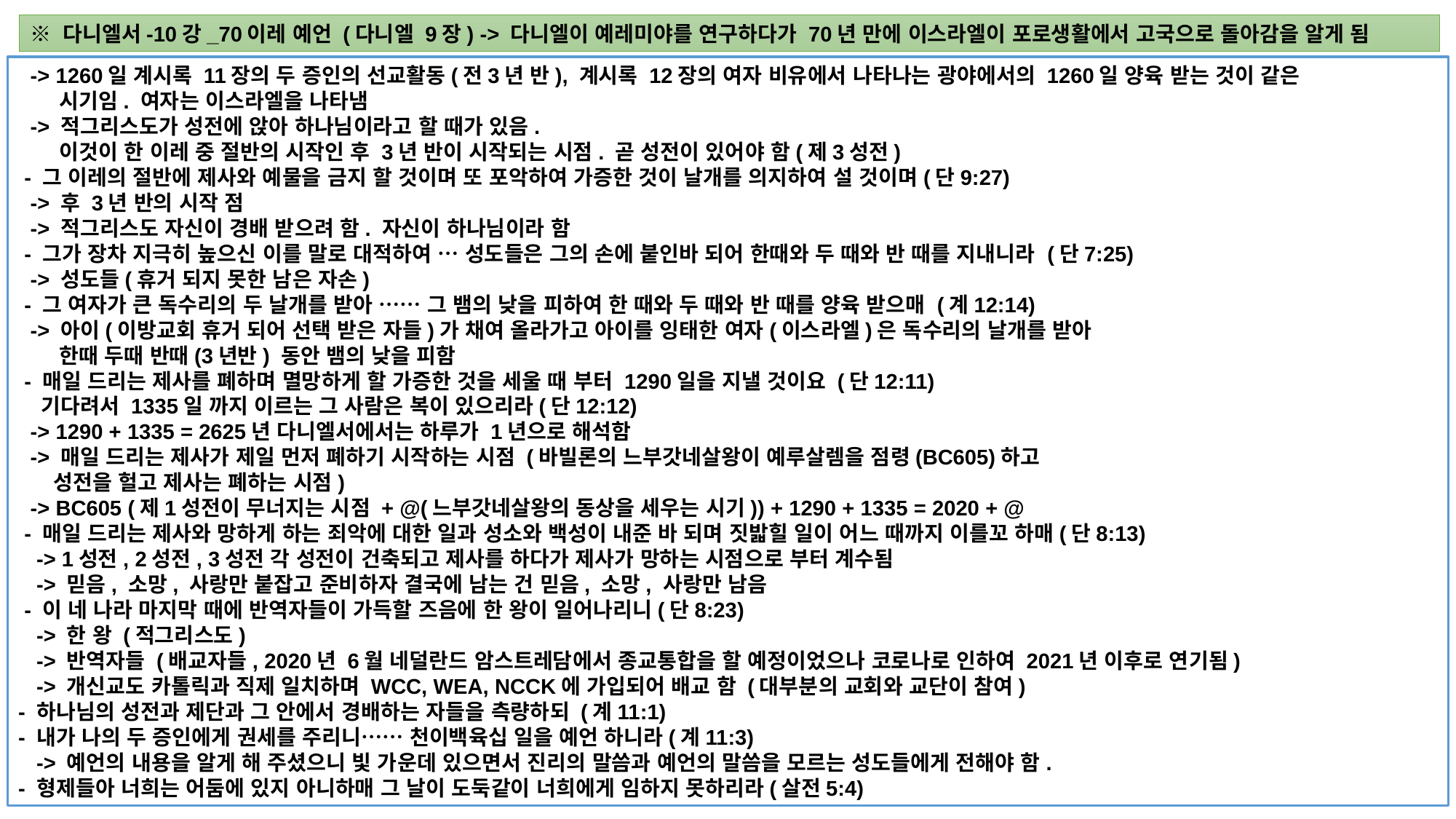

※ 다니엘서-10강_70이레 예언 (다니엘 9장) -> 다니엘이 예레미야를 연구하다가 70년 만에 이스라엘이 포로생활에서 고국으로 돌아감을 알게 됨
  -> 1260일 계시록 11장의 두 증인의 선교활동(전3년 반), 계시록 12장의 여자 비유에서 나타나는 광야에서의 1260일 양육 받는 것이 같은
      시기임. 여자는 이스라엘을 나타냄
  -> 적그리스도가 성전에 앉아 하나님이라고 할 때가 있음.
      이것이 한 이레 중 절반의 시작인 후 3년 반이 시작되는 시점. 곧 성전이 있어야 함(제3성전)
 - 그 이레의 절반에 제사와 예물을 금지 할 것이며 또 포악하여 가증한 것이 날개를 의지하여 설 것이며(단9:27)
  -> 후 3년 반의 시작 점
  -> 적그리스도 자신이 경배 받으려 함. 자신이 하나님이라 함
 - 그가 장차 지극히 높으신 이를 말로 대적하여 … 성도들은 그의 손에 붙인바 되어 한때와 두 때와 반 때를 지내니라 (단7:25)
  -> 성도들(휴거 되지 못한 남은 자손)
 - 그 여자가 큰 독수리의 두 날개를 받아 …… 그 뱀의 낮을 피하여 한 때와 두 때와 반 때를 양육 받으매 (계12:14)
  -> 아이(이방교회 휴거 되어 선택 받은 자들)가 채여 올라가고 아이를 잉태한 여자(이스라엘)은 독수리의 날개를 받아
      한때 두때 반때(3년반) 동안 뱀의 낮을 피함
 - 매일 드리는 제사를 폐하며 멸망하게 할 가증한 것을 세울 때 부터 1290일을 지낼 것이요 (단12:11)
   기다려서 1335일 까지 이르는 그 사람은 복이 있으리라(단12:12)
  -> 1290 + 1335 = 2625년 다니엘서에서는 하루가 1년으로 해석함
  -> 매일 드리는 제사가 제일 먼저 폐하기 시작하는 시점 (바빌론의 느부갓네살왕이 예루살렘을 점령(BC605)하고
     성전을 헐고 제사는 폐하는 시점)
  -> BC605 (제1성전이 무너지는 시점 + @(느부갓네살왕의 동상을 세우는 시기)) + 1290 + 1335 = 2020 + @
 - 매일 드리는 제사와 망하게 하는 죄악에 대한 일과 성소와 백성이 내준 바 되며 짓밟힐 일이 어느 때까지 이를꼬 하매(단8:13)
   -> 1성전, 2성전, 3성전 각 성전이 건축되고 제사를 하다가 제사가 망하는 시점으로 부터 계수됨
   -> 믿음, 소망, 사랑만 붙잡고 준비하자 결국에 남는 건 믿음, 소망, 사랑만 남음
 - 이 네 나라 마지막 때에 반역자들이 가득할 즈음에 한 왕이 일어나리니(단8:23)
   -> 한 왕 (적그리스도)
   -> 반역자들 (배교자들, 2020년 6월 네덜란드 암스트레담에서 종교통합을 할 예정이었으나 코로나로 인하여 2021년 이후로 연기됨)
   -> 개신교도 카톨릭과 직제 일치하며 WCC, WEA, NCCK에 가입되어 배교 함 (대부분의 교회와 교단이 참여)
- 하나님의 성전과 제단과 그 안에서 경배하는 자들을 측량하되 (계11:1)
- 내가 나의 두 증인에게 권세를 주리니…… 천이백육십 일을 예언 하니라(계11:3)
   -> 예언의 내용을 알게 해 주셨으니 빛 가운데 있으면서 진리의 말씀과 예언의 말씀을 모르는 성도들에게 전해야 함.
- 형제들아 너희는 어둠에 있지 아니하매 그 날이 도둑같이 너희에게 임하지 못하리라(살전5:4)